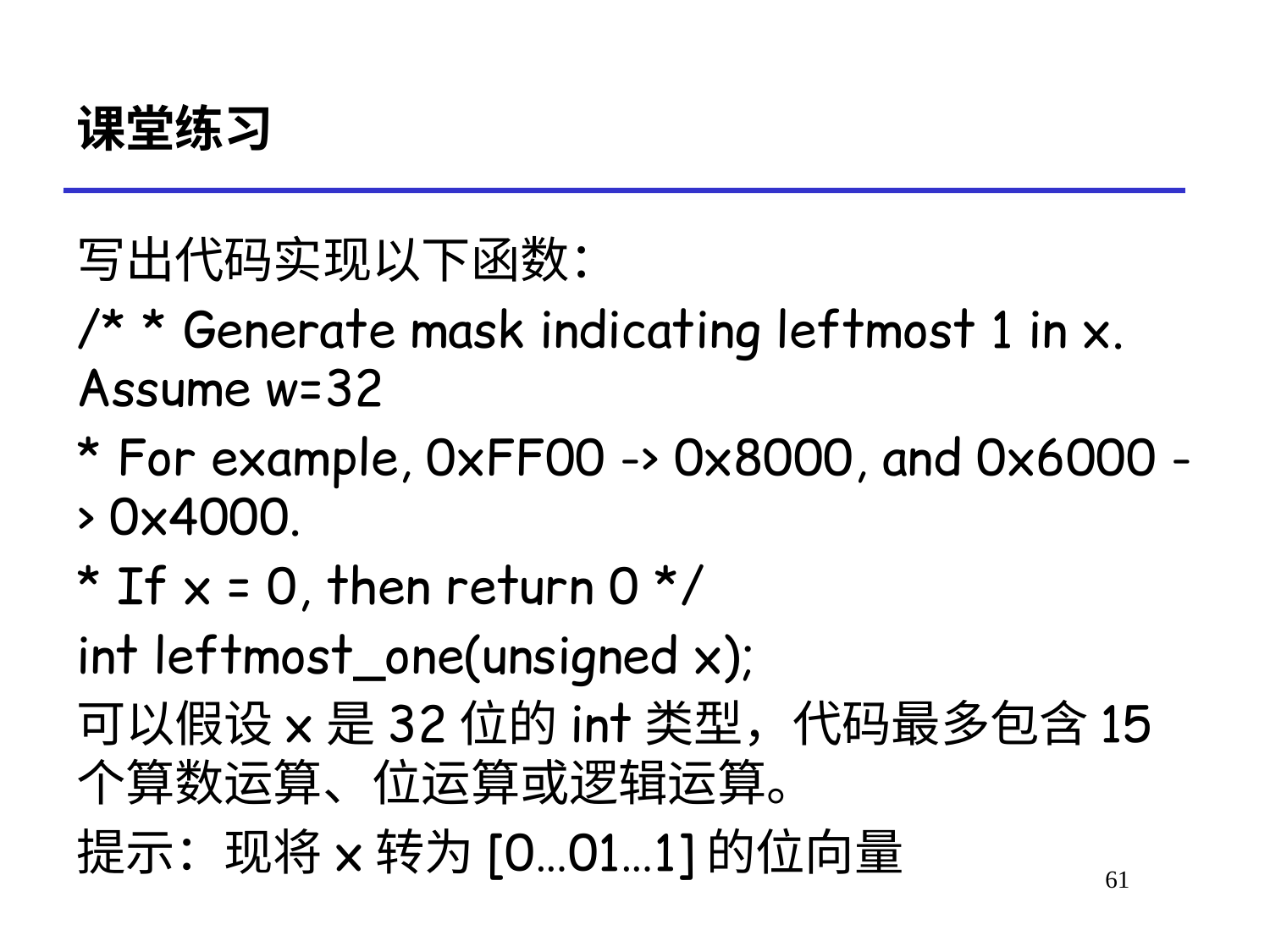

# 课堂练习
写出代码实现以下函数：
/* * Generate mask indicating leftmost 1 in x. Assume w=32
* For example, 0xFF00 -> 0x8000, and 0x6000 -> 0x4000.
* If x = 0, then return 0 */
int leftmost_one(unsigned x);
可以假设x是32位的int类型，代码最多包含15个算数运算、位运算或逻辑运算。
提示：现将x转为[0…01…1]的位向量

61